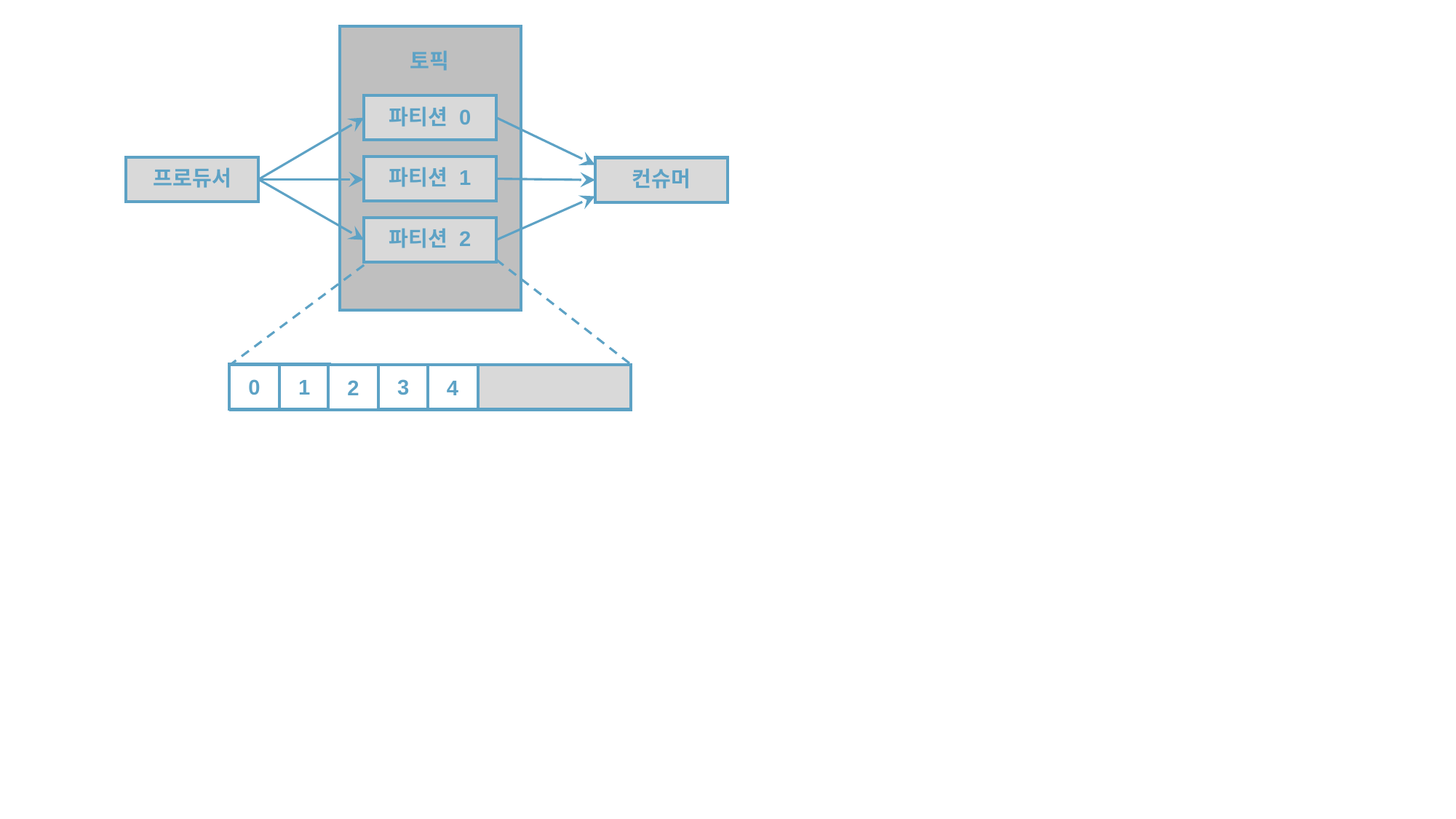

토픽

파티션 0

파티션 1
프로듀서
컨슈머

파티션 2

1
0
3
4
2